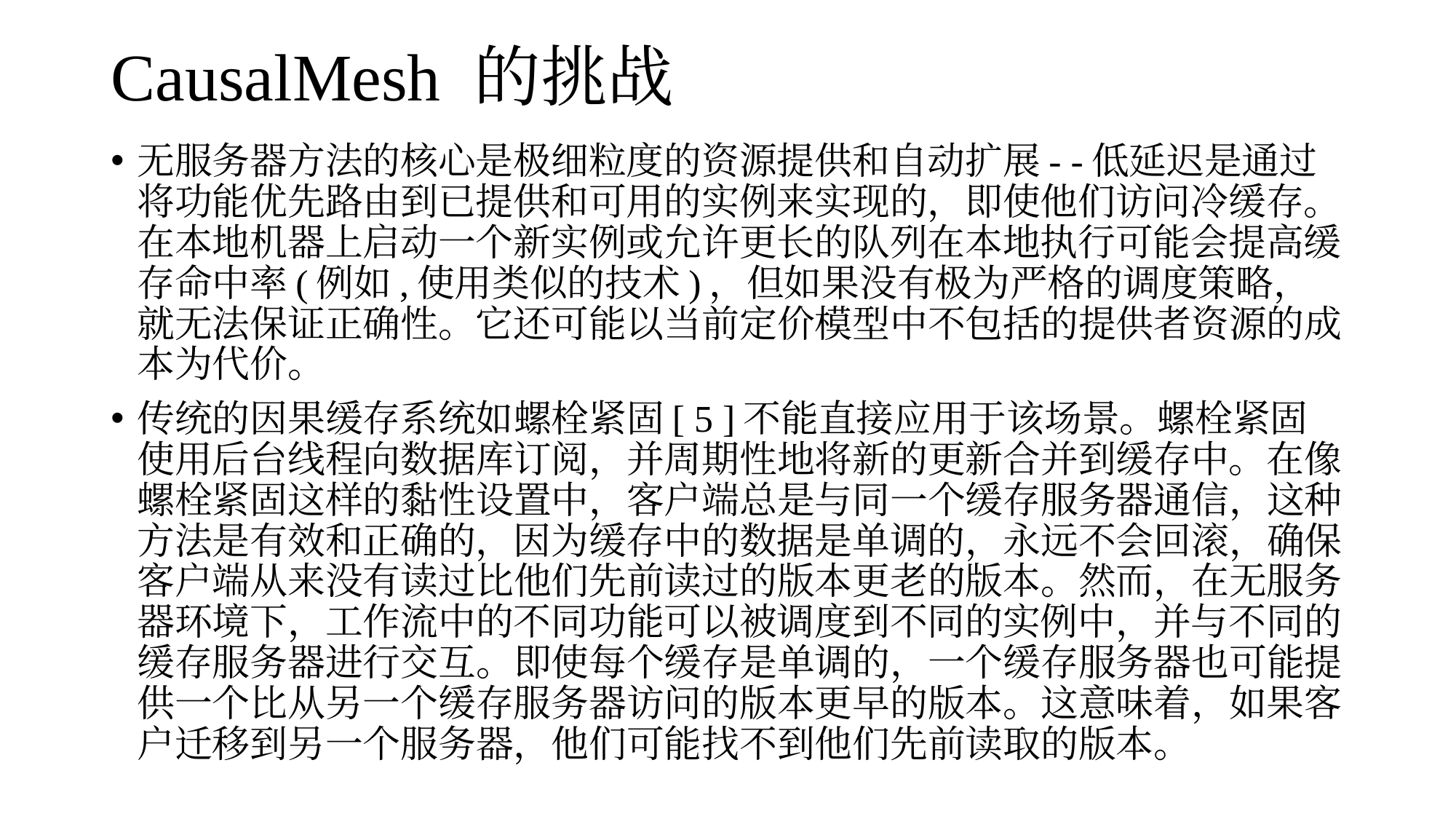

# CausalMesh 的挑战
无服务器方法的核心是极细粒度的资源提供和自动扩展- -低延迟是通过将功能优先路由到已提供和可用的实例来实现的，即使他们访问冷缓存。在本地机器上启动一个新实例或允许更长的队列在本地执行可能会提高缓存命中率(例如,使用类似的技术)，但如果没有极为严格的调度策略，就无法保证正确性。它还可能以当前定价模型中不包括的提供者资源的成本为代价。
传统的因果缓存系统如螺栓紧固[ 5 ]不能直接应用于该场景。螺栓紧固使用后台线程向数据库订阅，并周期性地将新的更新合并到缓存中。在像螺栓紧固这样的黏性设置中，客户端总是与同一个缓存服务器通信，这种方法是有效和正确的，因为缓存中的数据是单调的，永远不会回滚，确保客户端从来没有读过比他们先前读过的版本更老的版本。然而，在无服务器环境下，工作流中的不同功能可以被调度到不同的实例中，并与不同的缓存服务器进行交互。即使每个缓存是单调的，一个缓存服务器也可能提供一个比从另一个缓存服务器访问的版本更早的版本。这意味着，如果客户迁移到另一个服务器，他们可能找不到他们先前读取的版本。